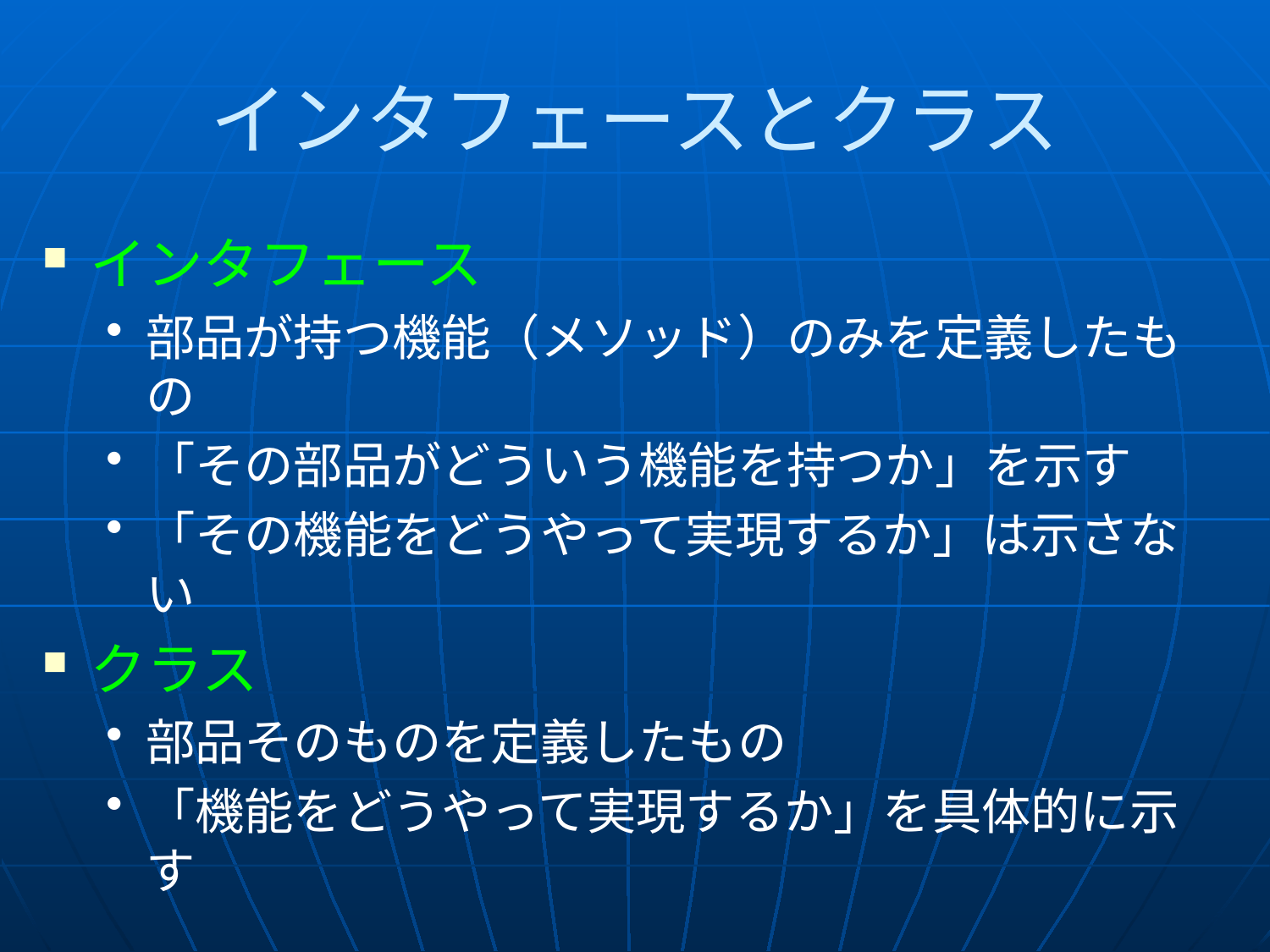

# インタフェースとクラス
インタフェース
部品が持つ機能（メソッド）のみを定義したもの
「その部品がどういう機能を持つか」を示す
「その機能をどうやって実現するか」は示さない
クラス
部品そのものを定義したもの
「機能をどうやって実現するか」を具体的に示す